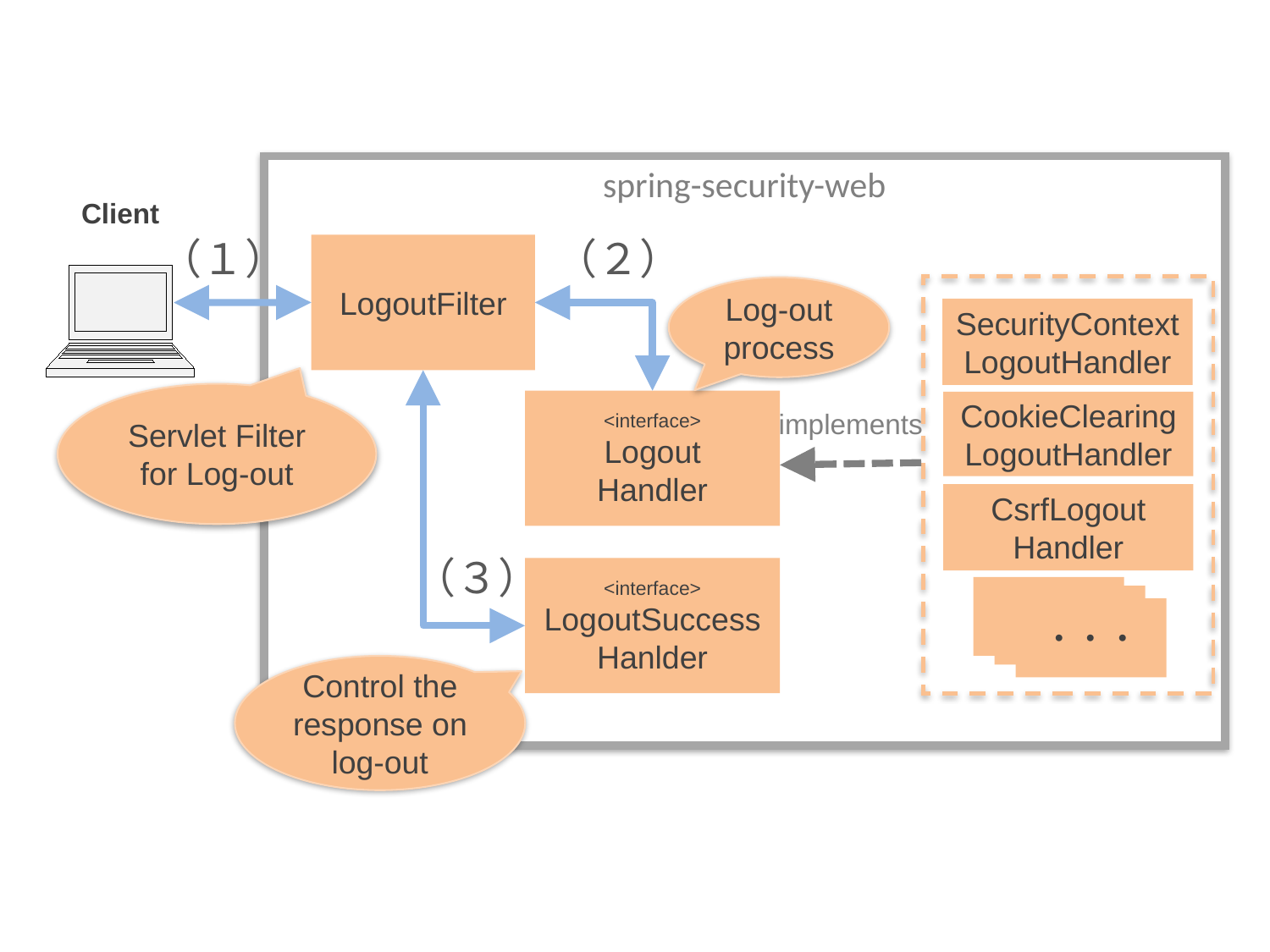

spring-security-web
Client
（１）
（２）
LogoutFilter

Log-out
process
SecurityContextLogoutHandler
Servlet Filter
for Log-out
<interface>
Logout
Handler
CookieClearing
LogoutHandler
implements
CsrfLogout
Handler
（３）
<interface>
LogoutSuccess
Hanlder
・・・
・・・
・・・
Control the response on log-out